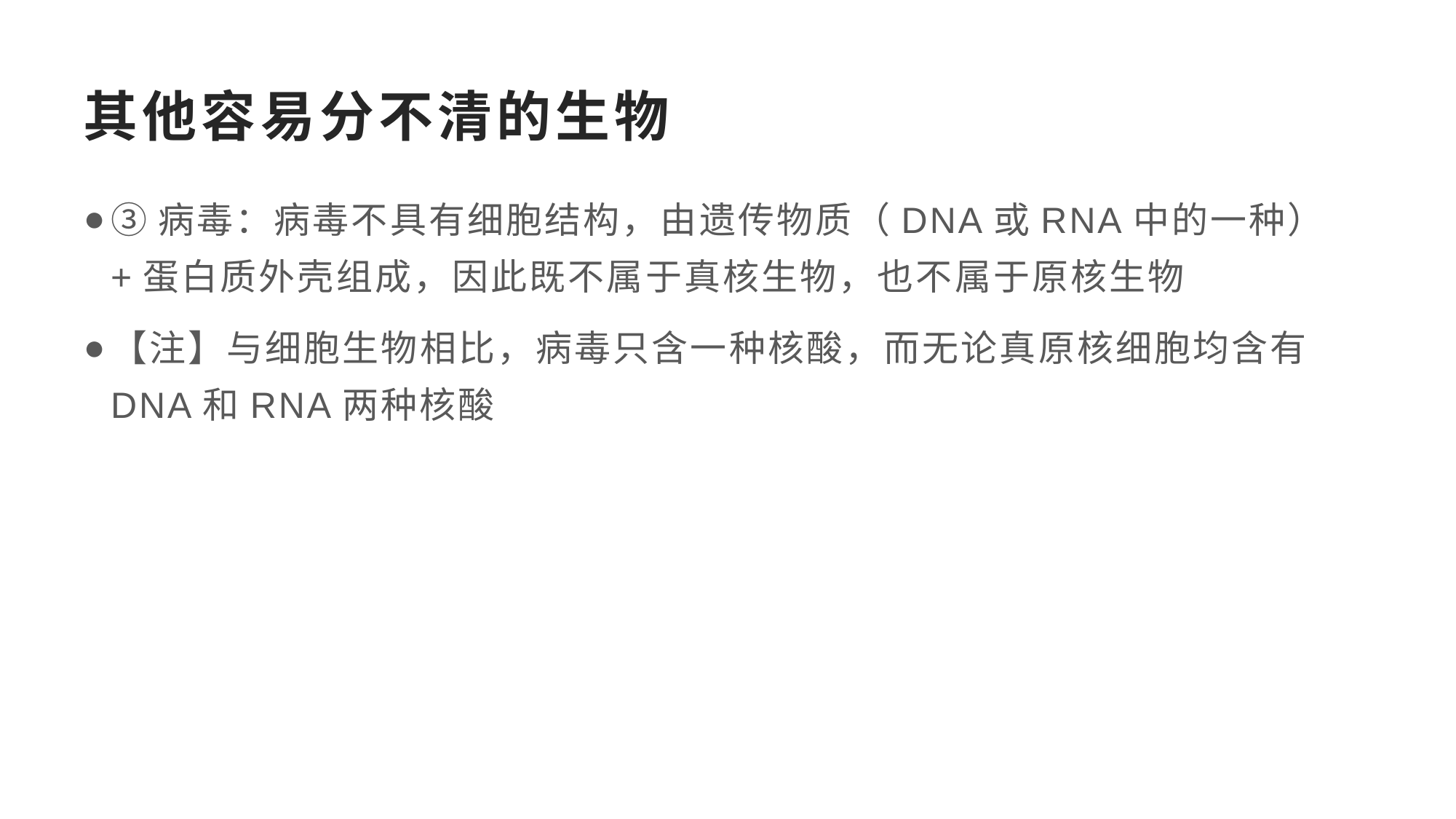

# 其他容易分不清的生物
③病毒：病毒不具有细胞结构，由遗传物质（DNA或RNA中的一种）+蛋白质外壳组成，因此既不属于真核生物，也不属于原核生物
【注】与细胞生物相比，病毒只含一种核酸，而无论真原核细胞均含有DNA和RNA两种核酸